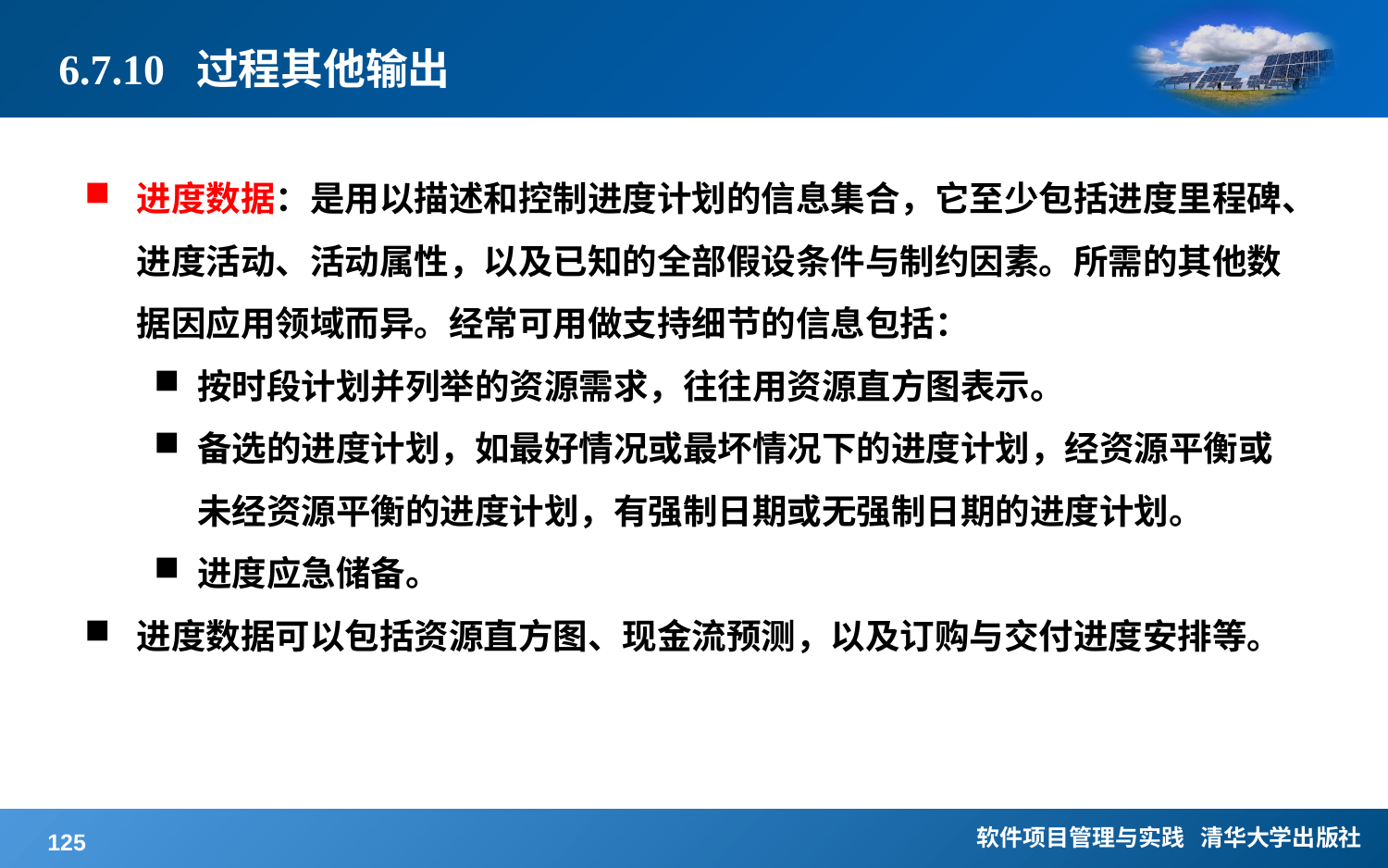

# 6.7.10  过程其他输出
进度数据：是用以描述和控制进度计划的信息集合，它至少包括进度里程碑、进度活动、活动属性，以及已知的全部假设条件与制约因素。所需的其他数据因应用领域而异。经常可用做支持细节的信息包括：
按时段计划并列举的资源需求，往往用资源直方图表示。
备选的进度计划，如最好情况或最坏情况下的进度计划，经资源平衡或未经资源平衡的进度计划，有强制日期或无强制日期的进度计划。
进度应急储备。
进度数据可以包括资源直方图、现金流预测，以及订购与交付进度安排等。